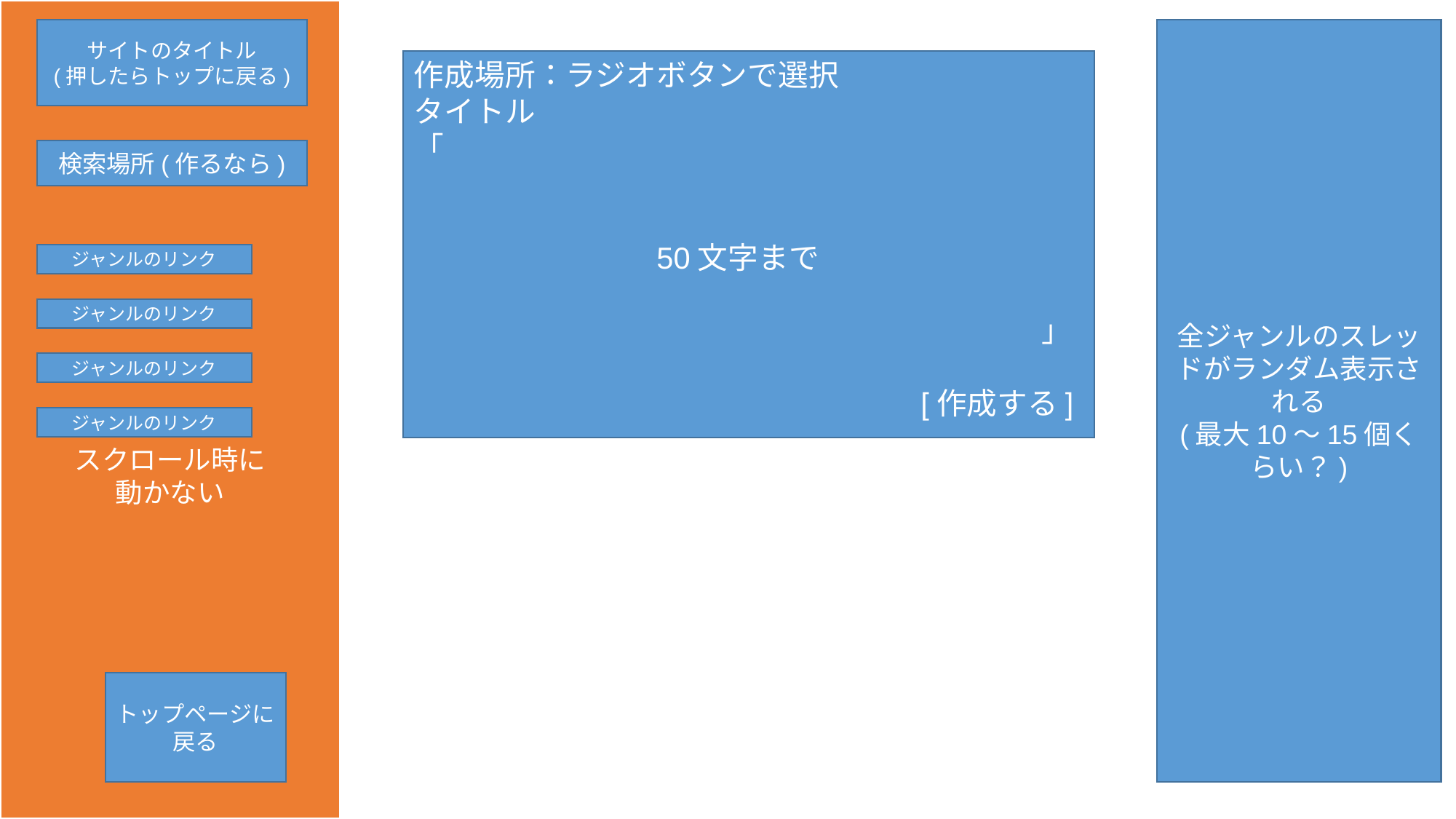

スクロール時に
動かない
スレッド作成
全ジャンルのスレッドがランダム表示される
(最大10～15個くらい？)
サイトのタイトル
(押したらトップに戻る)
作成場所：ラジオボタンで選択
タイトル
「

                             50文字まで

　　　　　　　　　　　　　　　　　  　　　 」

　　　　　　　　　　　　　　　　  [作成する]
検索場所(作るなら)
ジャンルのリンク
ジャンルのリンク
ジャンルのリンク
ジャンルのリンク
トップページに戻る